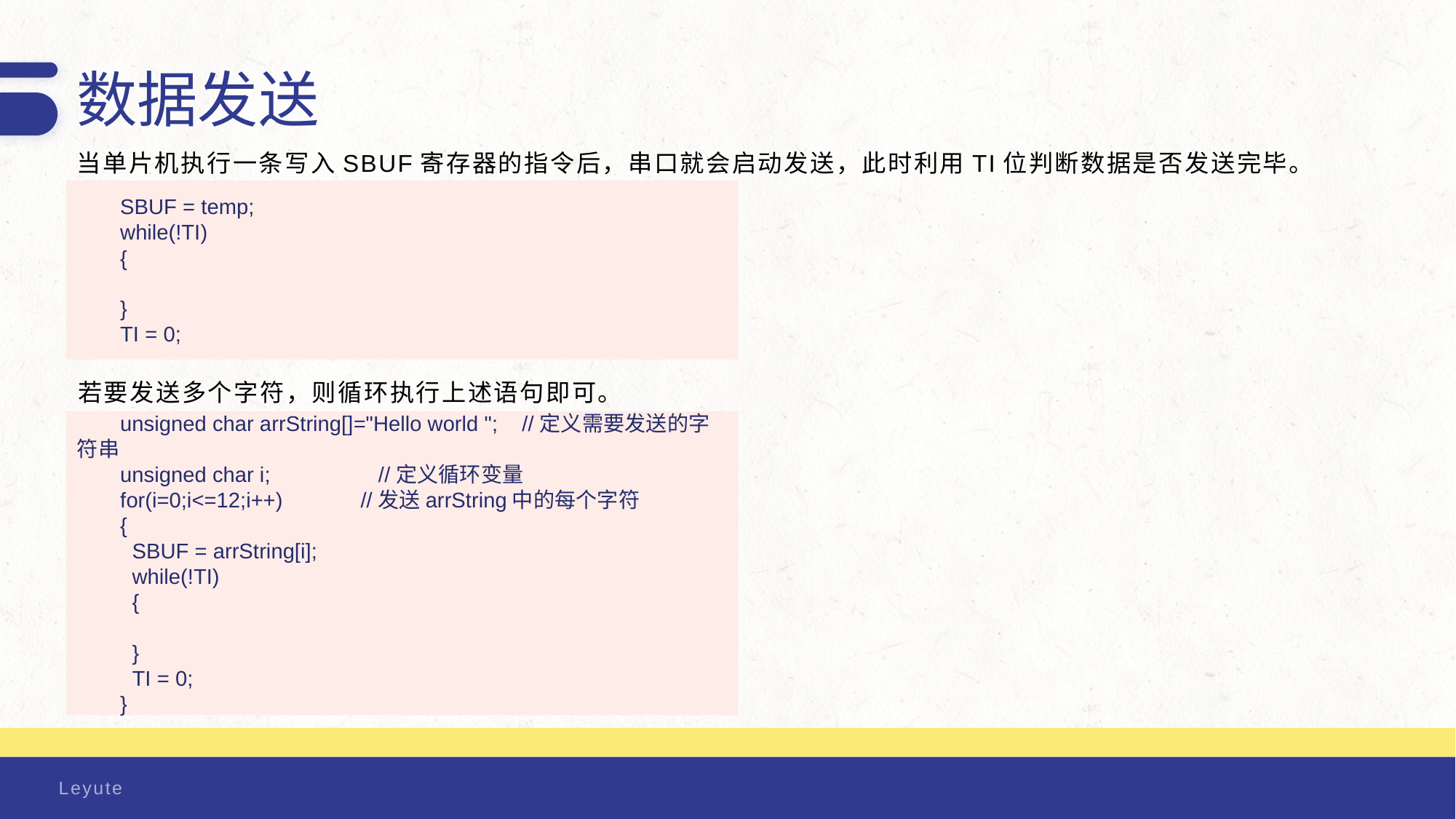

数据发送
当单片机执行一条写入SBUF寄存器的指令后，串口就会启动发送，此时利用TI位判断数据是否发送完毕。
SBUF = temp;
while(!TI)
{

}
TI = 0;
若要发送多个字符，则循环执行上述语句即可。
unsigned char arrString[]="Hello world ";    //定义需要发送的字符串
unsigned char i;                  //定义循环变量
for(i=0;i<=12;i++)             //发送arrString中的每个字符
{
  SBUF = arrString[i];
  while(!TI)
  {

  }
  TI = 0;
}